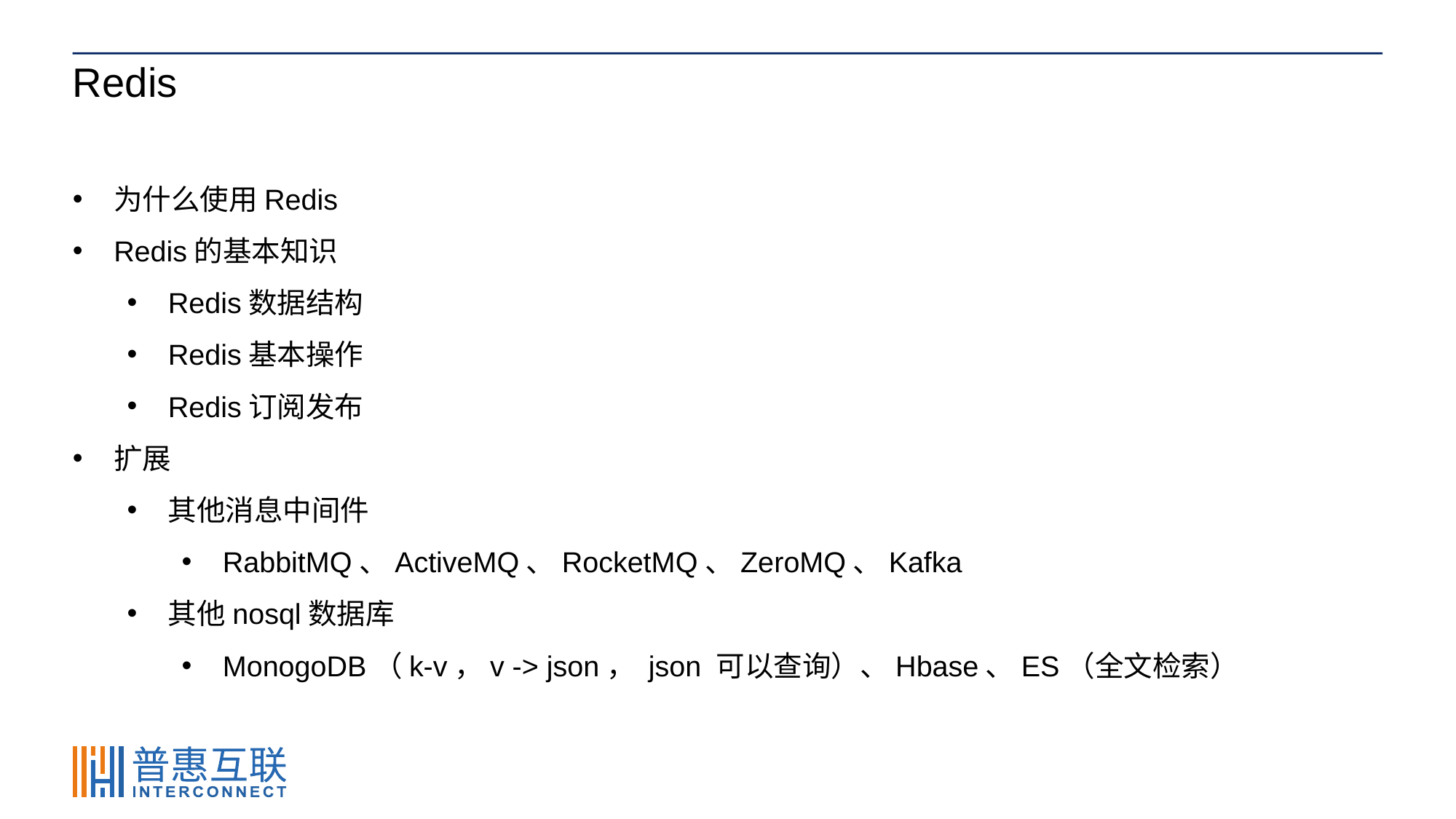

# Redis
为什么使用Redis
Redis的基本知识
Redis数据结构
Redis基本操作
Redis订阅发布
扩展
其他消息中间件
RabbitMQ、ActiveMQ、RocketMQ、ZeroMQ、Kafka
其他nosql数据库
MonogoDB（k-v，v -> json， json 可以查询）、Hbase、ES（全文检索）